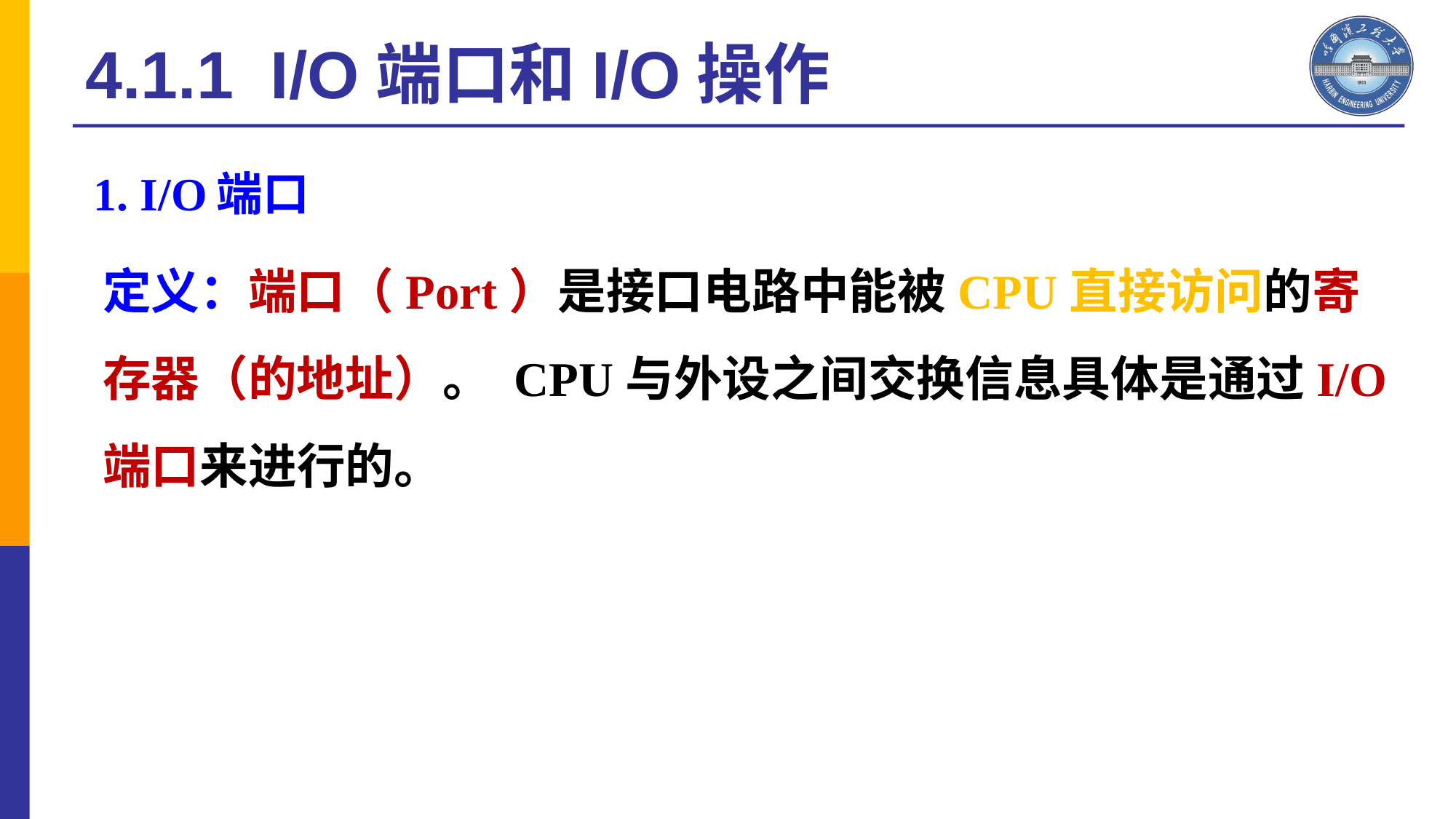

4.1.1  I/O端口和I/O操作
1. I/O端口
定义：端口（Port）是接口电路中能被CPU直接访问的寄存器（的地址）。 CPU与外设之间交换信息具体是通过I/O端口来进行的。